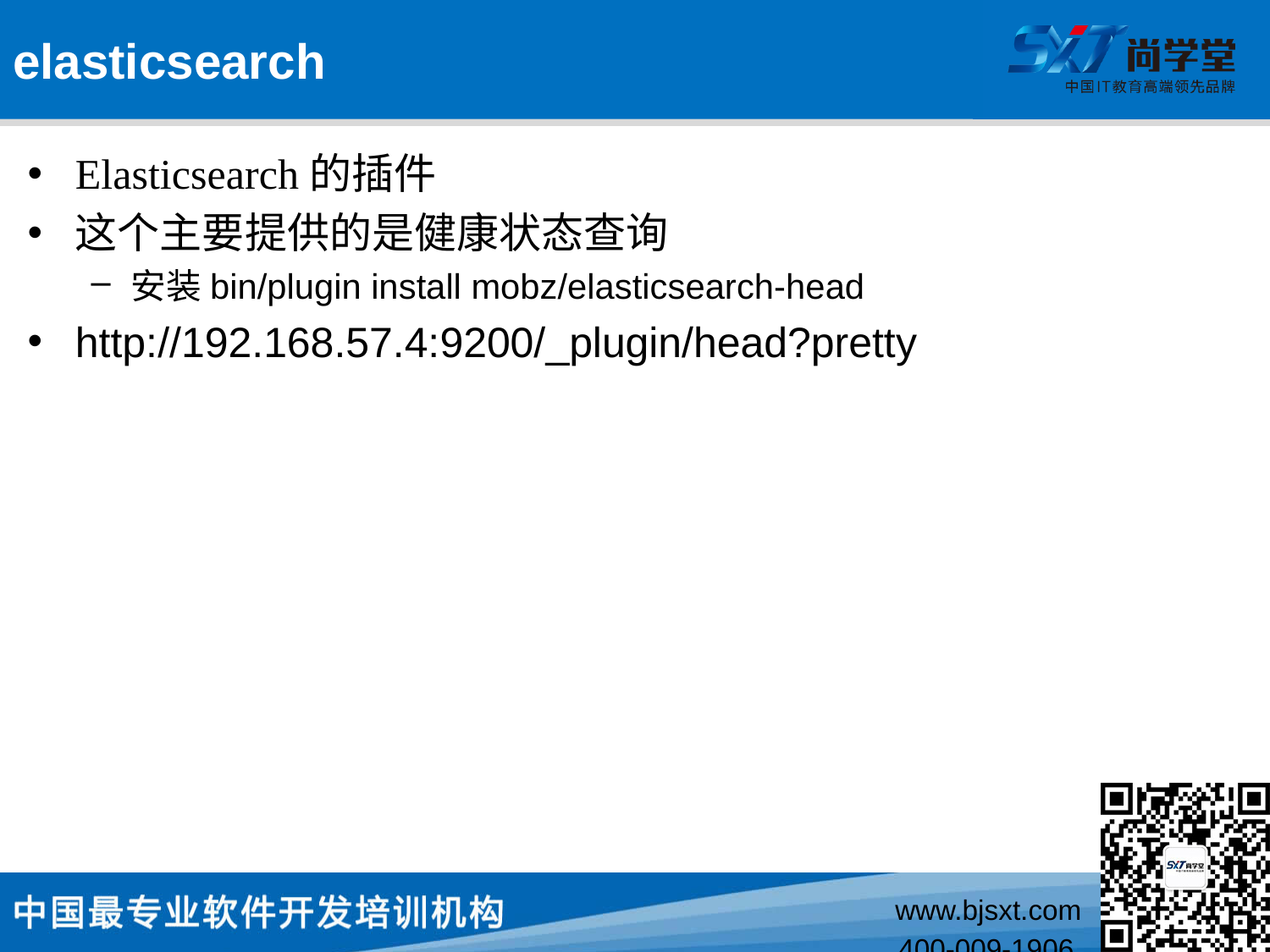

# elasticsearch
Elasticsearch的插件
这个主要提供的是健康状态查询
安装bin/plugin install mobz/elasticsearch-head
http://192.168.57.4:9200/_plugin/head?pretty